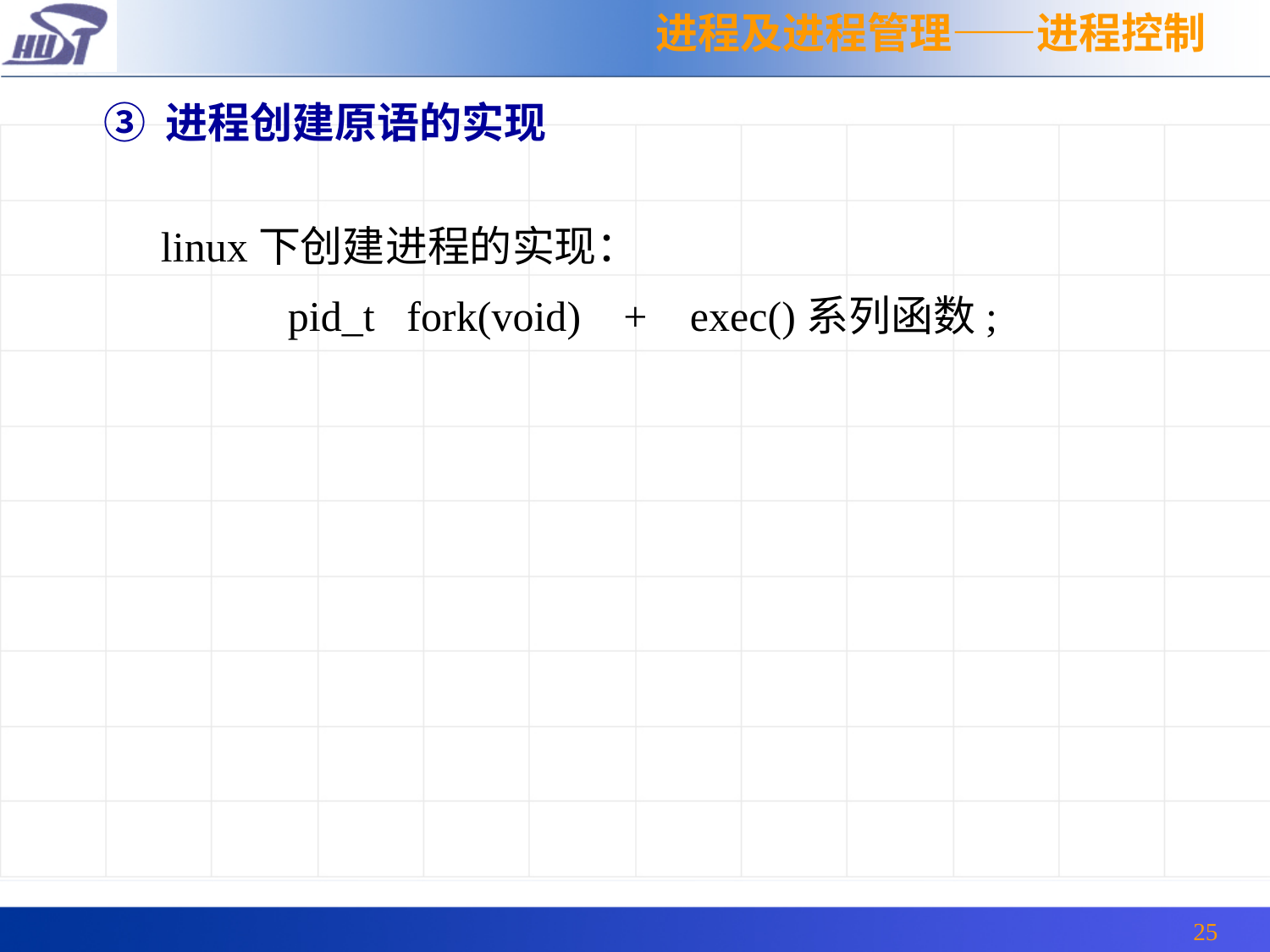

进程及进程管理——进程控制
③ 进程创建原语的实现
linux下创建进程的实现：
	pid_t   fork(void)    +  	  exec()系列函数;
25